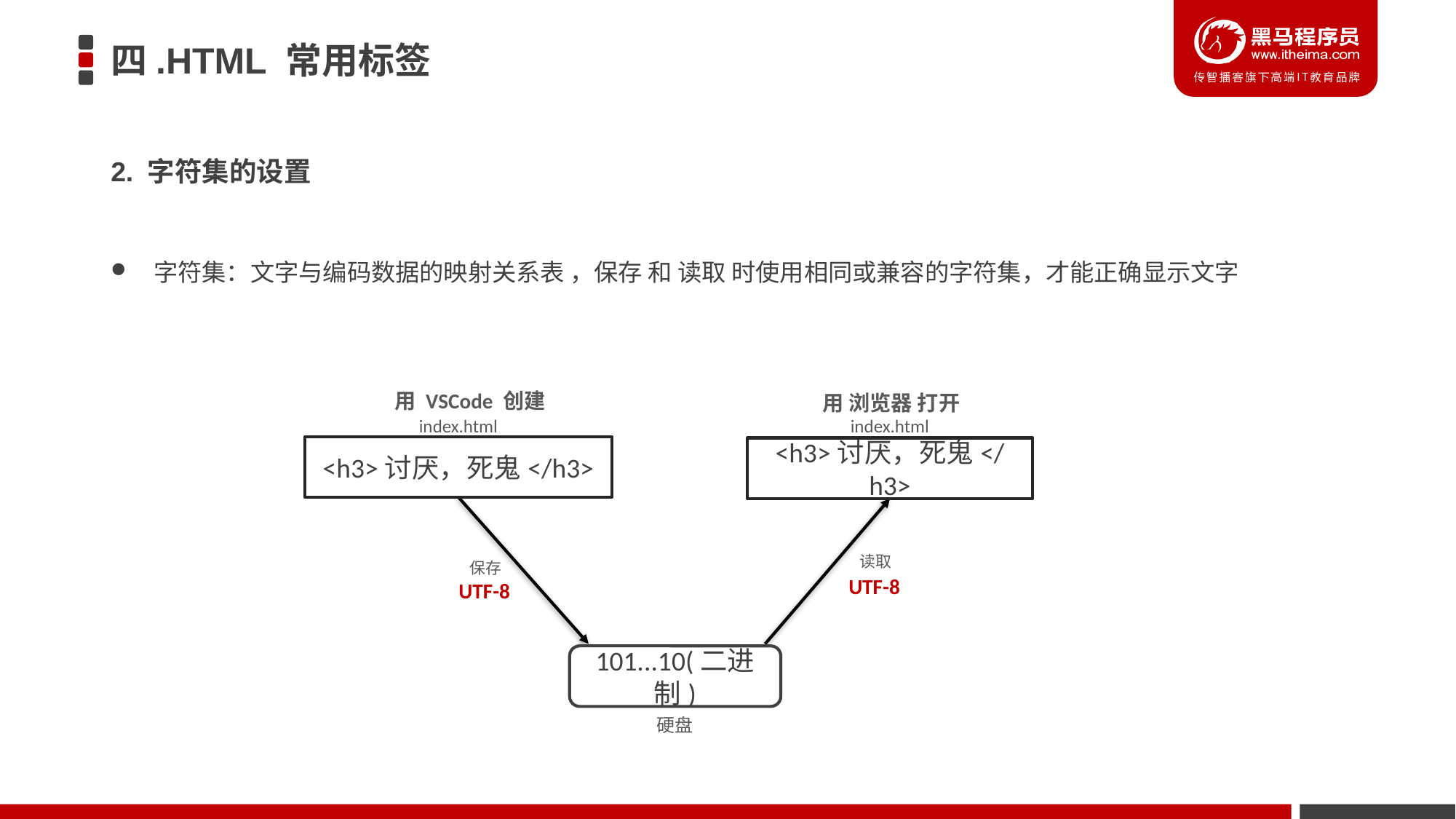

# 四.HTML 常用标签
2. 字符集的设置
字符集：文字与编码数据的映射关系表 ，保存 和 读取 时使用相同或兼容的字符集，才能正确显示文字
用 VSCode 创建
index.html
<h3>讨厌，死鬼</h3>
用 浏览器 打开
index.html
<h3>讨厌，死鬼</h3>
保存
读取
UTF-8
UTF-8
101...10(二进制)
硬盘